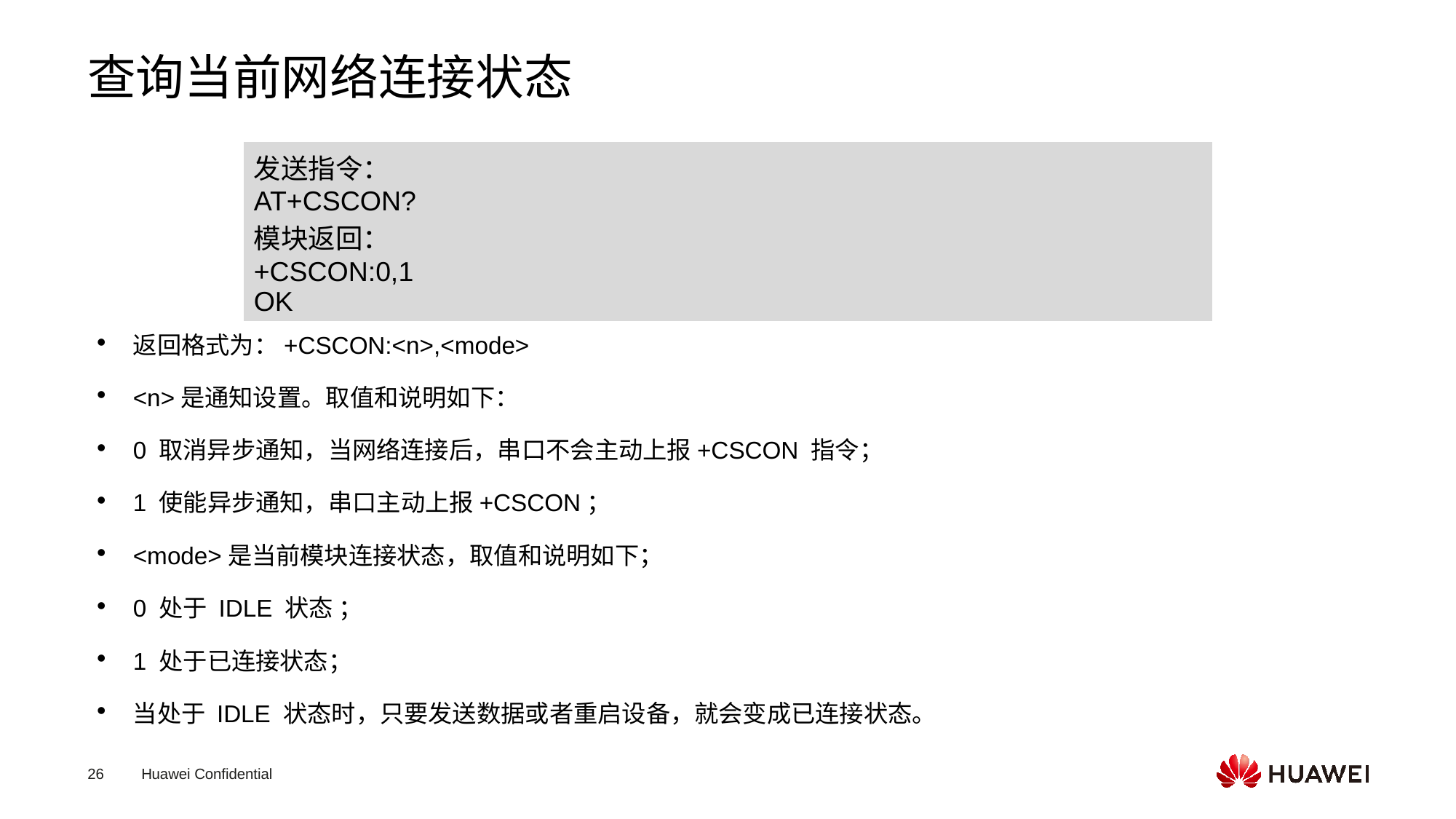

# 查询当前网络连接状态

返回格式为：+CSCON:<n>,<mode>
<n>是通知设置。取值和说明如下：
0 取消异步通知，当网络连接后，串口不会主动上报+CSCON 指令；
1 使能异步通知，串口主动上报+CSCON；
<mode>是当前模块连接状态，取值和说明如下；
0 处于 IDLE 状态 ；
1 处于已连接状态；
当处于 IDLE 状态时，只要发送数据或者重启设备，就会变成已连接状态。
| 发送指令： AT+CSCON? 模块返回： +CSCON:0,1 OK |
| --- |